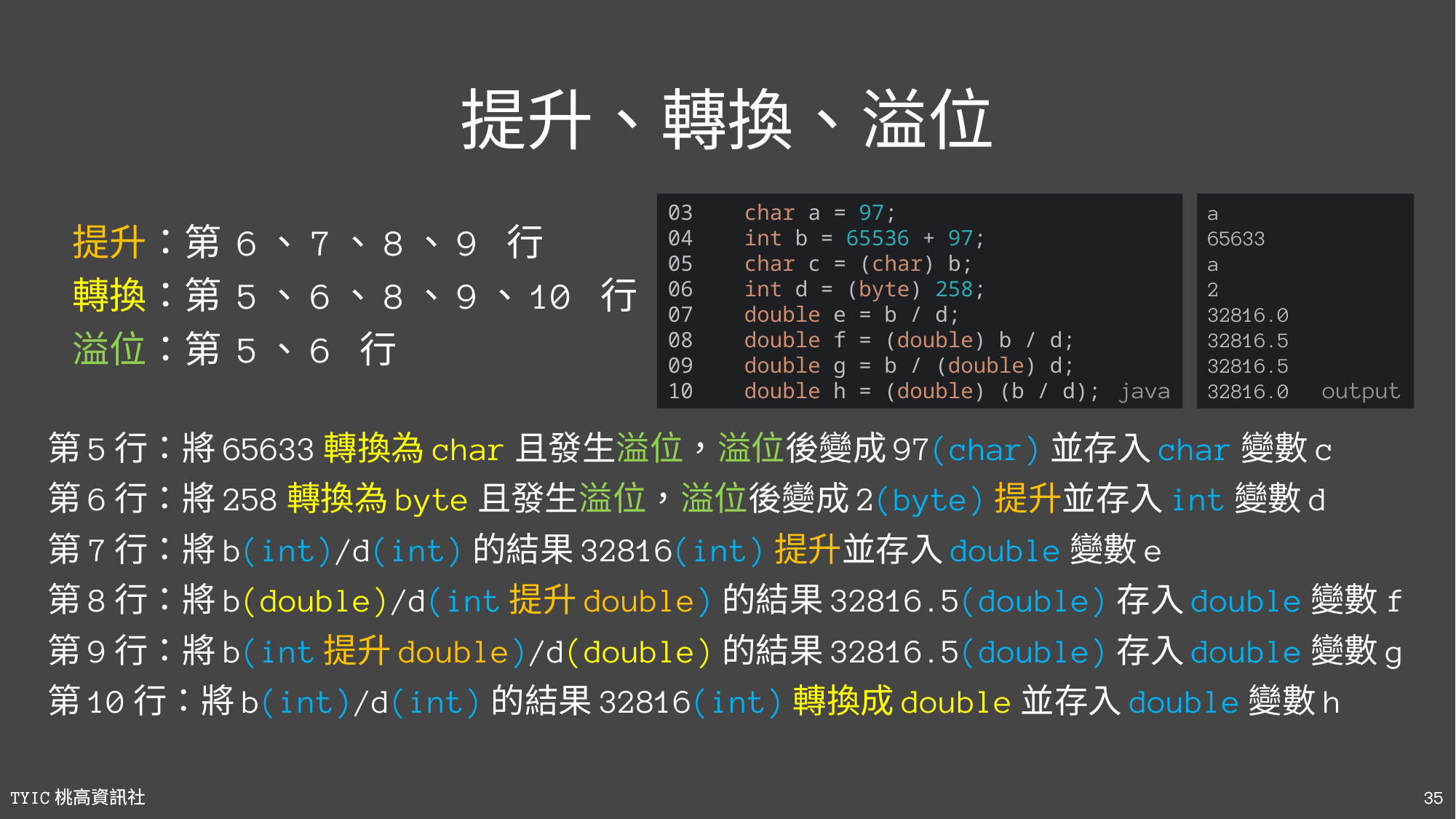

# 提升、轉換、溢位
03    char a = 97;
04    int b = 65536 + 97;
05    char c = (char) b;
06    int d = (byte) 258;
07    double e = b / d;
08    double f = (double) b / d;
09    double g = b / (double) d;
10    double h = (double) (b / d);
java
a
65633
a
2
32816.0
32816.5
32816.5
32816.0
output
提升：第 6、7、8、9 行
轉換：第 5、6、8、9、10 行
溢位：第 5、6 行
第5行：將65633轉換為char且發生溢位，溢位後變成97(char)並存入char變數c
第6行：將258轉換為byte且發生溢位，溢位後變成2(byte)提升並存入int變數d
第7行：將b(int)/d(int)的結果32816(int)提升並存入double變數e
第8行：將b(double)/d(int提升double)的結果32816.5(double)存入double變數f
第9行：將b(int提升double)/d(double)的結果32816.5(double)存入double變數g
第10行：將b(int)/d(int)的結果32816(int)轉換成double並存入double變數h